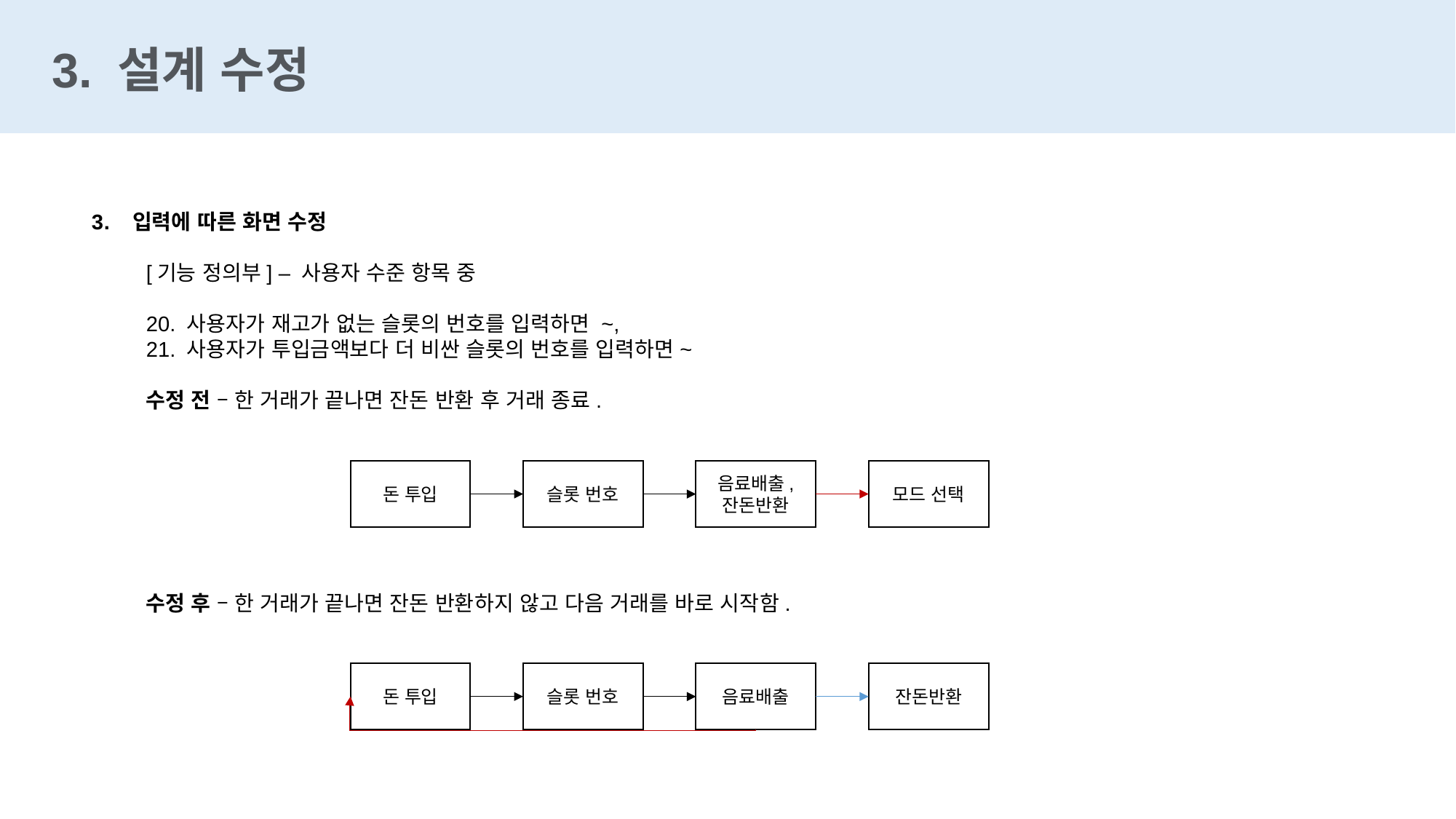

3. 설계 수정
입력에 따른 화면 수정

[기능 정의부] – 사용자 수준 항목 중

20. 사용자가 재고가 없는 슬롯의 번호를 입력하면 ~,
21. 사용자가 투입금액보다 더 비싼 슬롯의 번호를 입력하면~

수정 전 – 한 거래가 끝나면 잔돈 반환 후 거래 종료.

수정 후 – 한 거래가 끝나면 잔돈 반환하지 않고 다음 거래를 바로 시작함.
돈 투입
슬롯 번호
음료배출,
잔돈반환
모드 선택
돈 투입
슬롯 번호
음료배출
잔돈반환